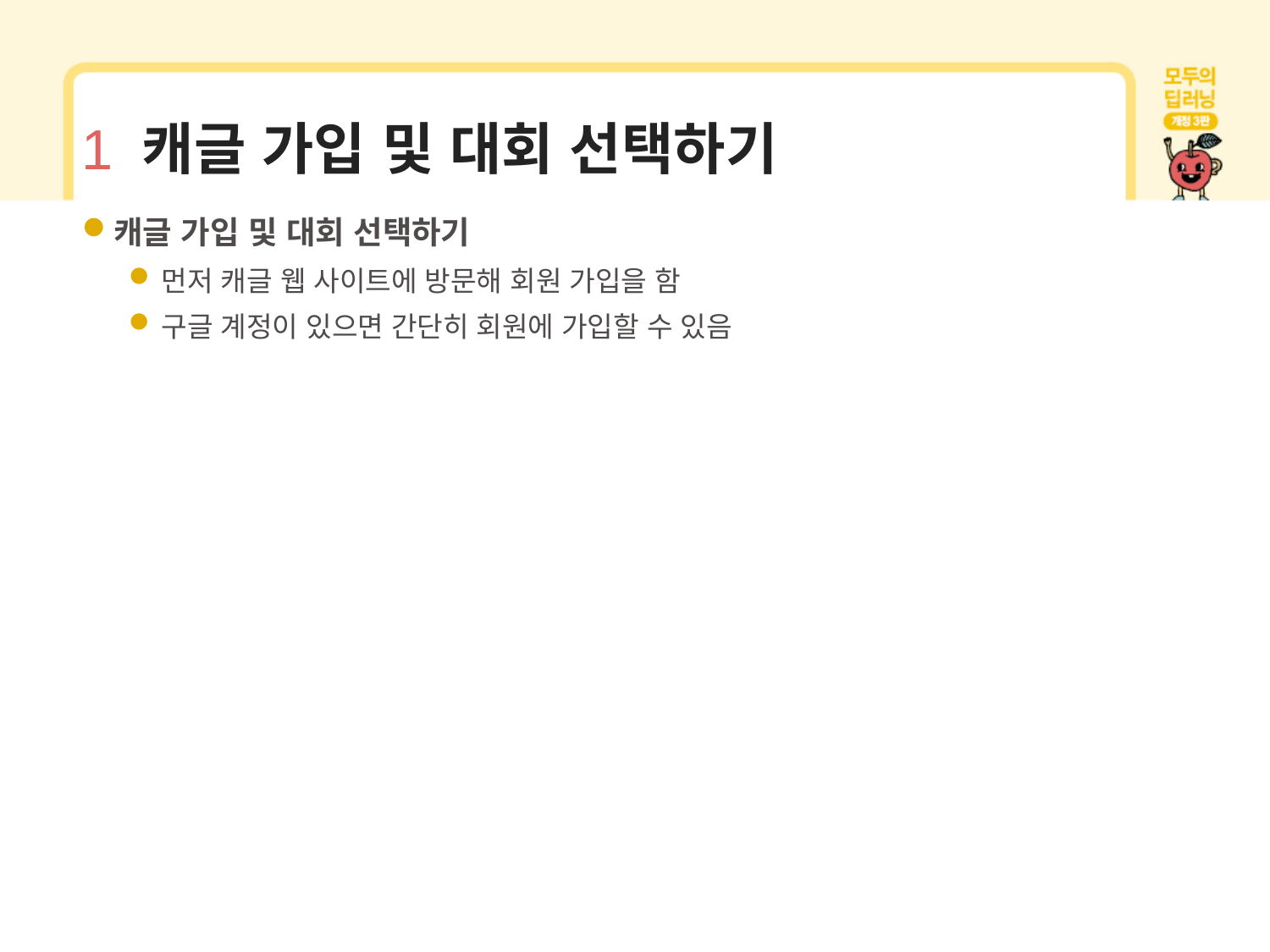

# 1 캐글 가입 및 대회 선택하기
캐글 가입 및 대회 선택하기
먼저 캐글 웹 사이트에 방문해 회원 가입을 함
구글 계정이 있으면 간단히 회원에 가입할 수 있음